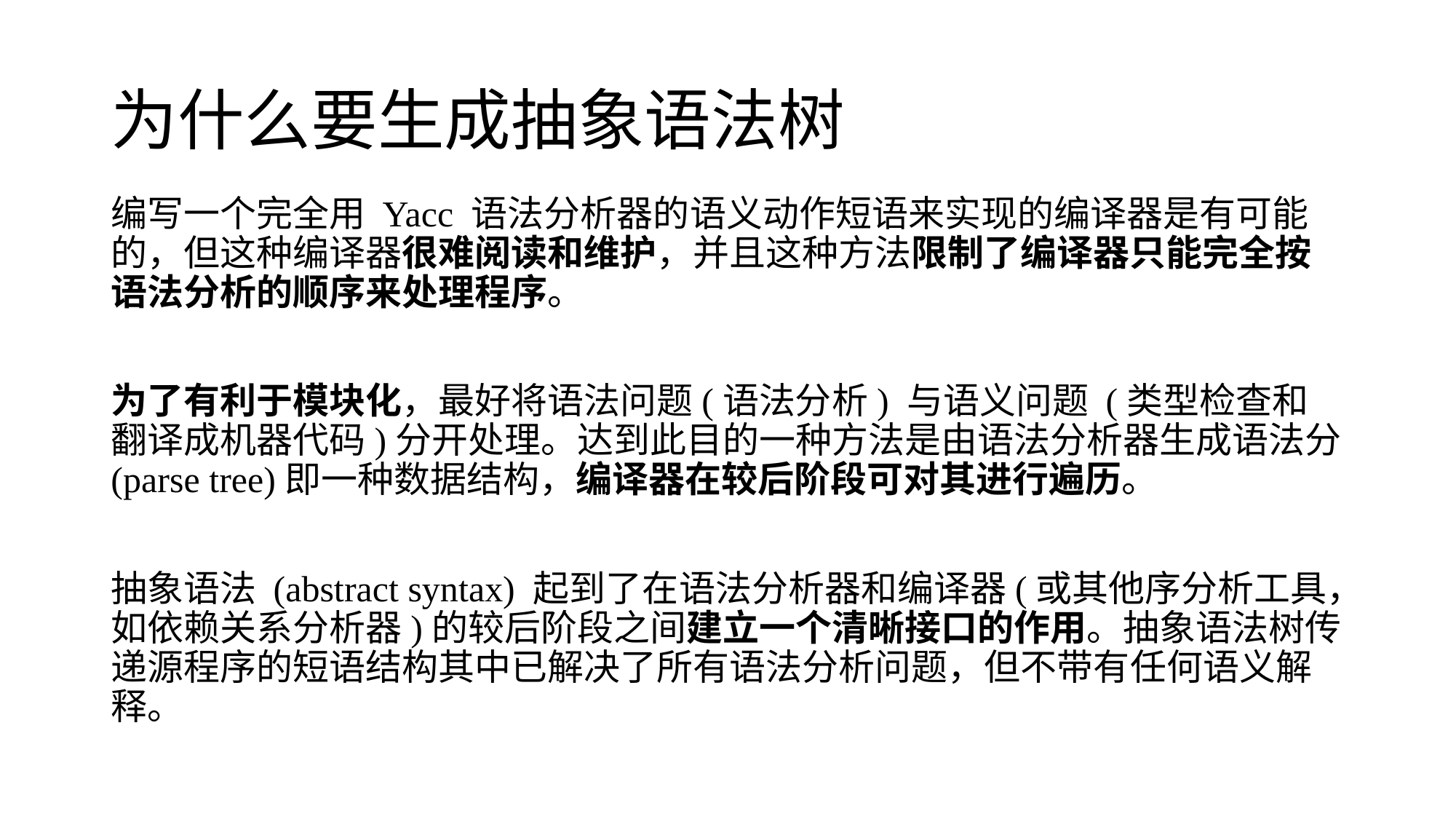

# 为什么要生成抽象语法树
编写一个完全用 Yacc 语法分析器的语义动作短语来实现的编译器是有可能的，但这种编译器很难阅读和维护，并且这种方法限制了编译器只能完全按语法分析的顺序来处理程序。

为了有利于模块化，最好将语法问题(语法分析) 与语义问题 (类型检查和翻译成机器代码)分开处理。达到此目的一种方法是由语法分析器生成语法分(parse tree)即一种数据结构，编译器在较后阶段可对其进行遍历。

抽象语法 (abstract syntax) 起到了在语法分析器和编译器(或其他序分析工具，如依赖关系分析器)的较后阶段之间建立一个清晰接口的作用。抽象语法树传递源程序的短语结构其中已解决了所有语法分析问题，但不带有任何语义解释。